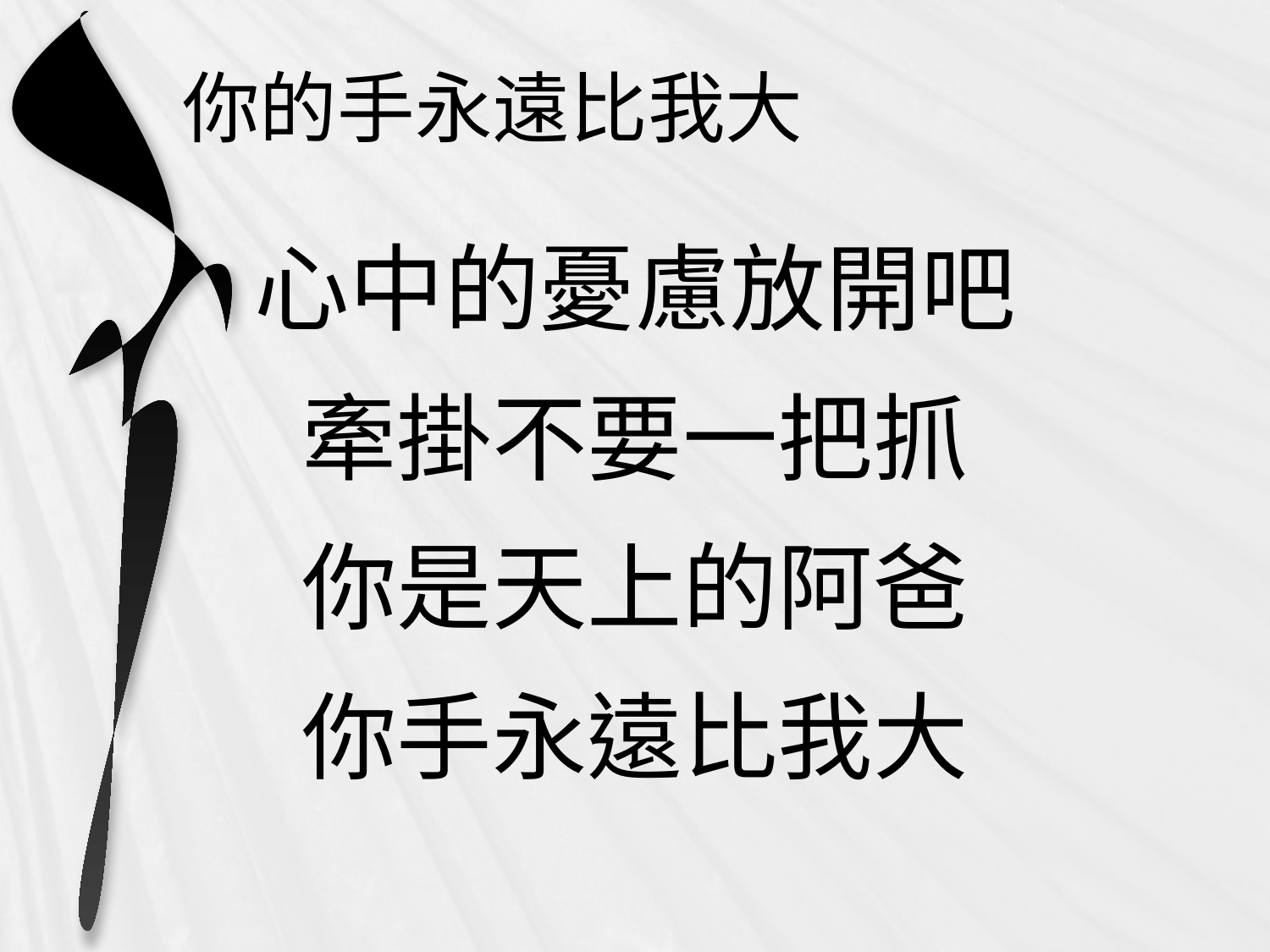

# 你的手永遠比我大
心中的憂慮放開吧
牽掛不要一把抓
你是天上的阿爸
你手永遠比我大